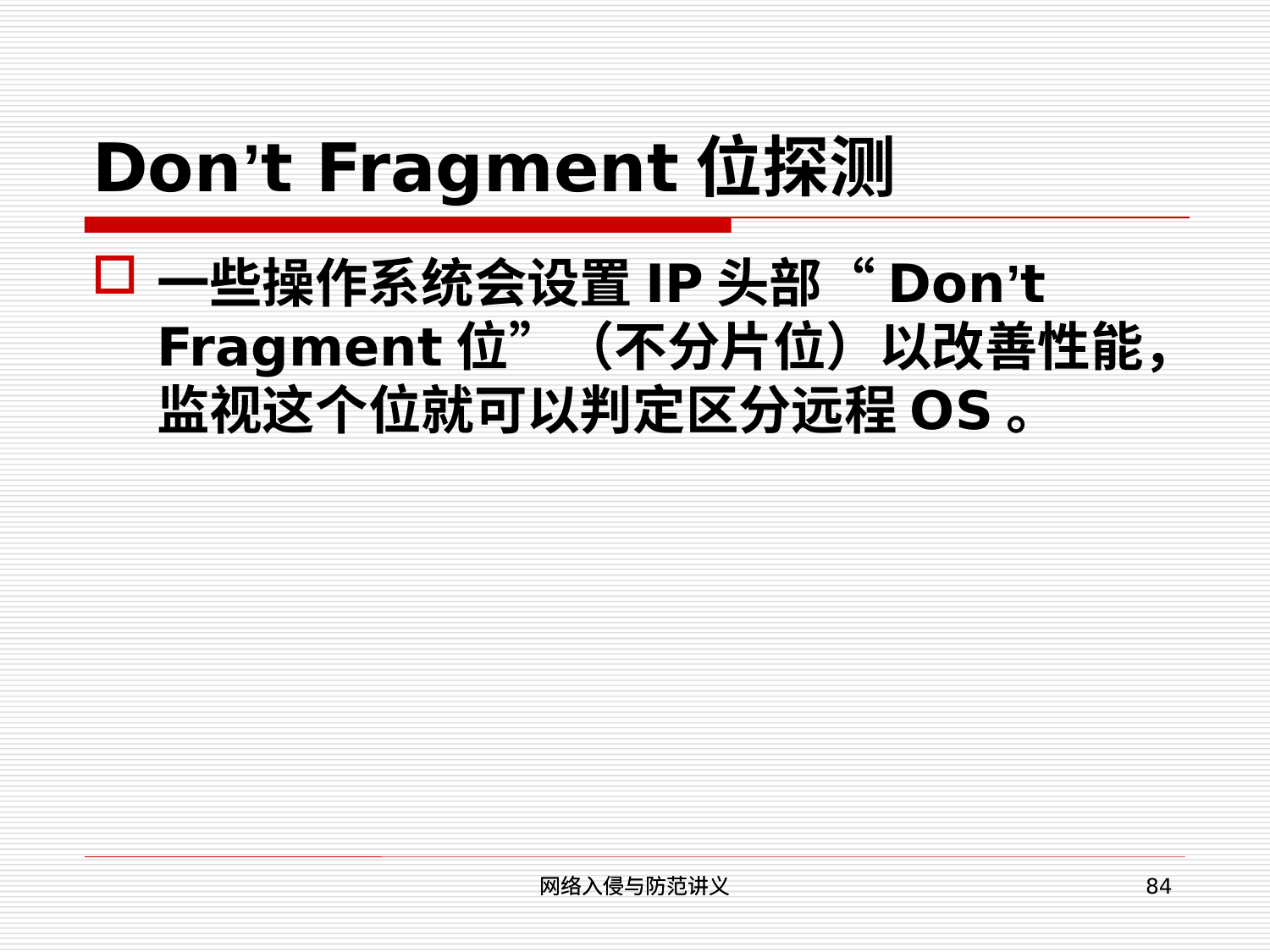

# Don’t Fragment位探测
一些操作系统会设置IP头部“Don’t Fragment位”（不分片位）以改善性能，监视这个位就可以判定区分远程OS。

网络入侵与防范讲义
网络入侵与防范讲义
84
84